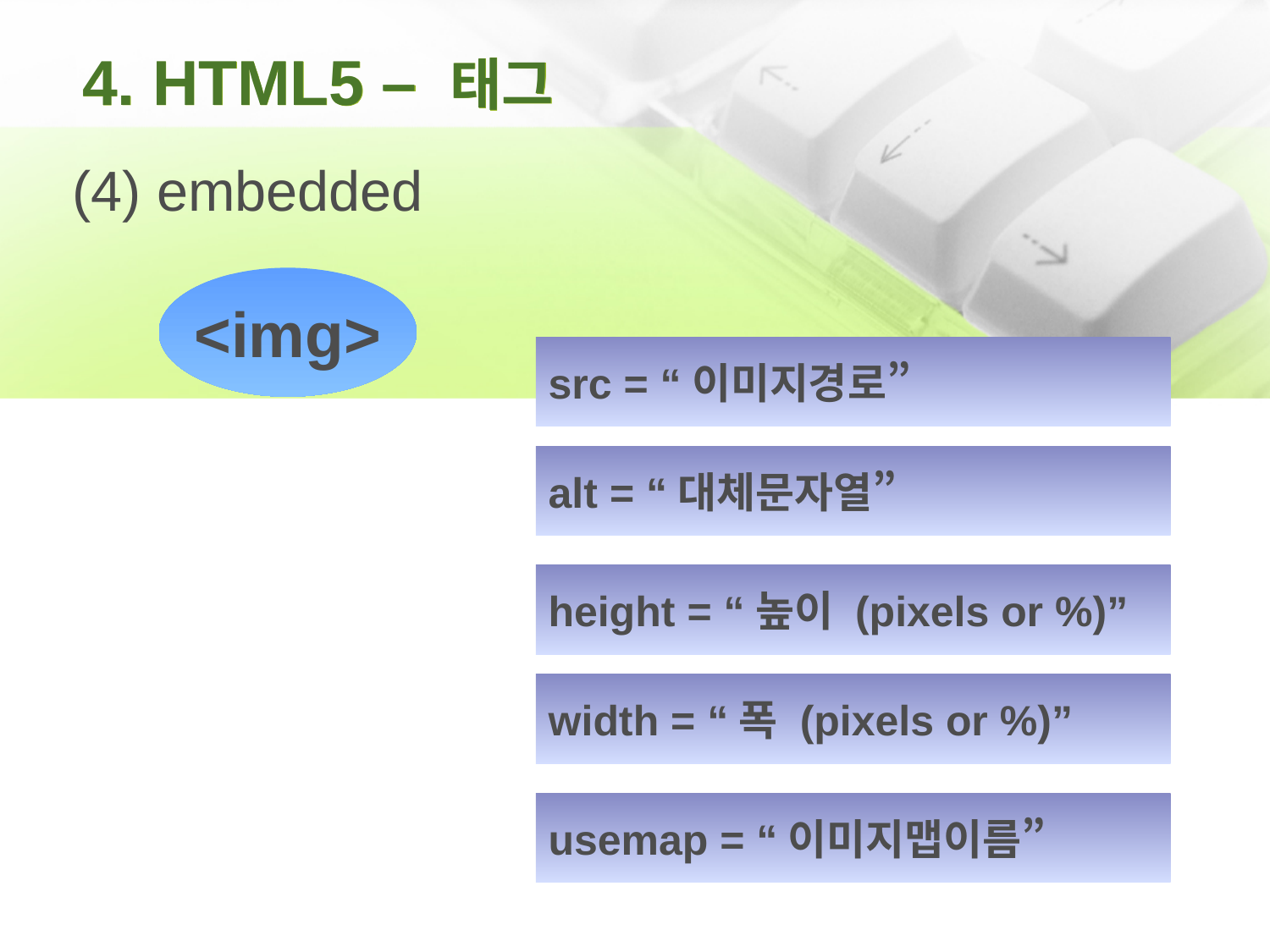

# 4. HTML5 – 태그
(4) embedded
<img>
src = “이미지경로”
alt = “대체문자열”
height = “높이 (pixels or %)”
width = “폭 (pixels or %)”
usemap = “이미지맵이름”